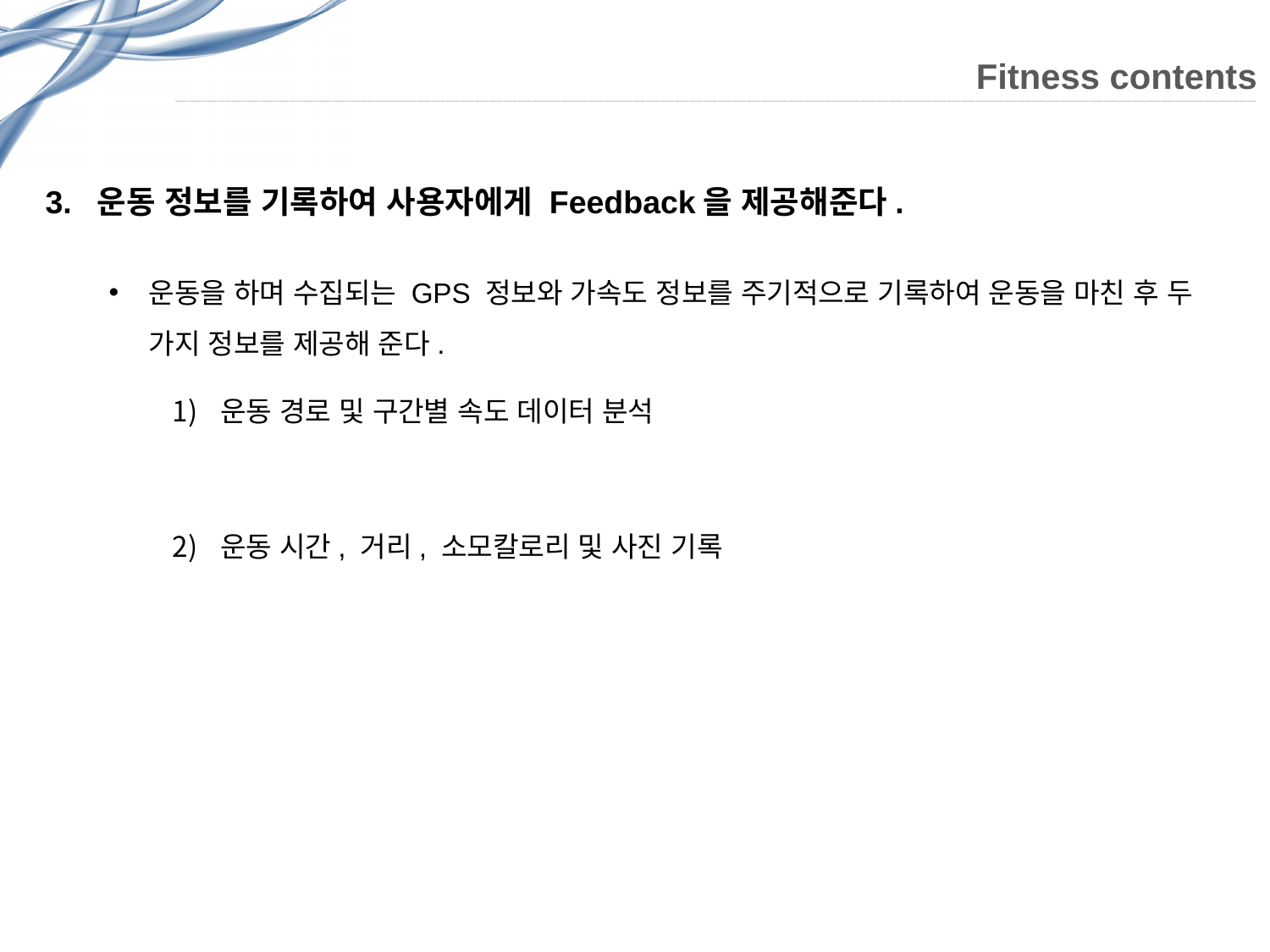

# Fitness contents
3.  운동 정보를 기록하여 사용자에게 Feedback을 제공해준다.

운동을 하며 수집되는 GPS 정보와 가속도 정보를 주기적으로 기록하여 운동을 마친 후 두 가지 정보를 제공해 준다.

운동 경로 및 구간별 속도 데이터 분석

운동 시간, 거리, 소모칼로리 및 사진 기록